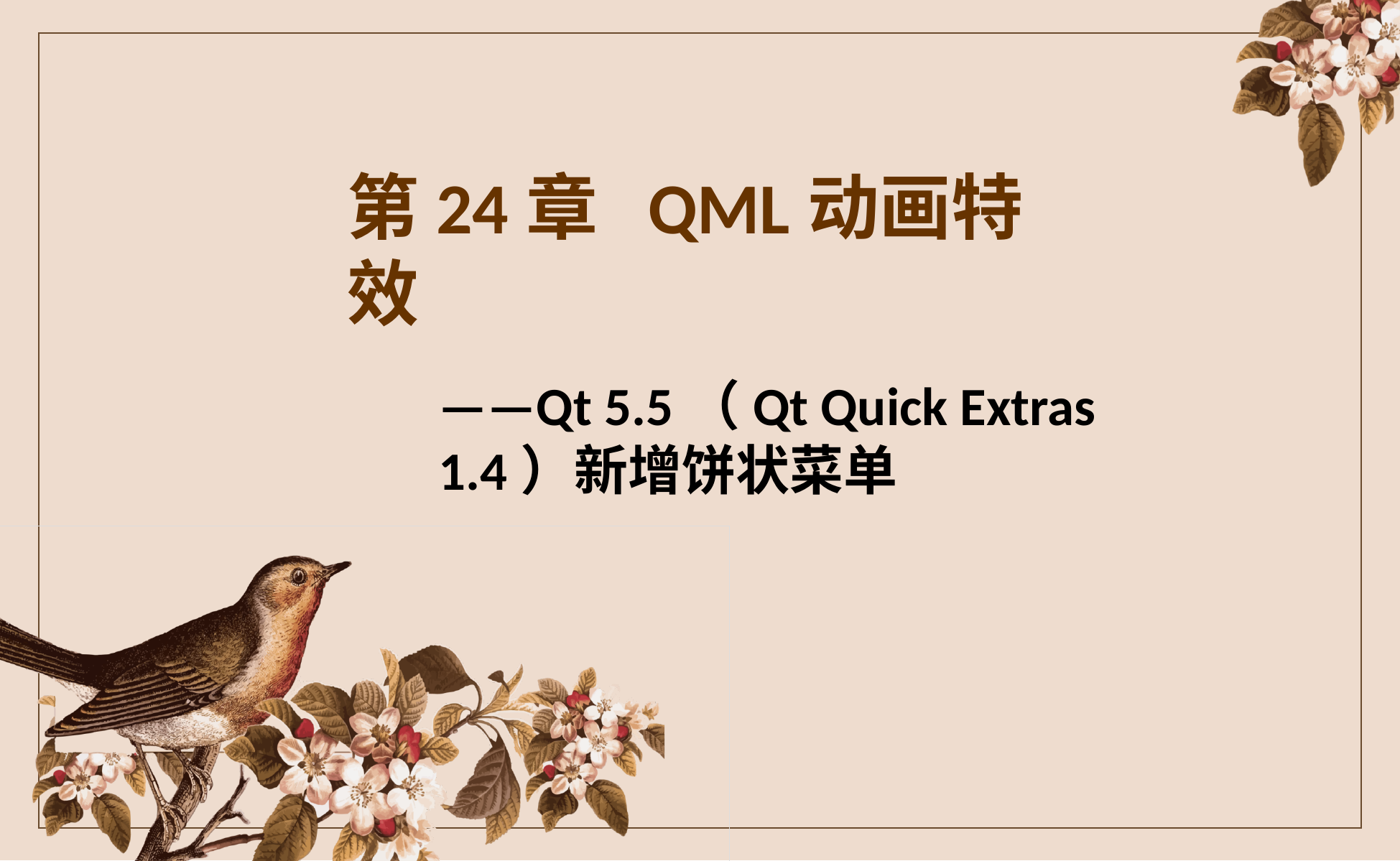

第24章  QML动画特效
——Qt 5.5（Qt Quick Extras 1.4）新增饼状菜单